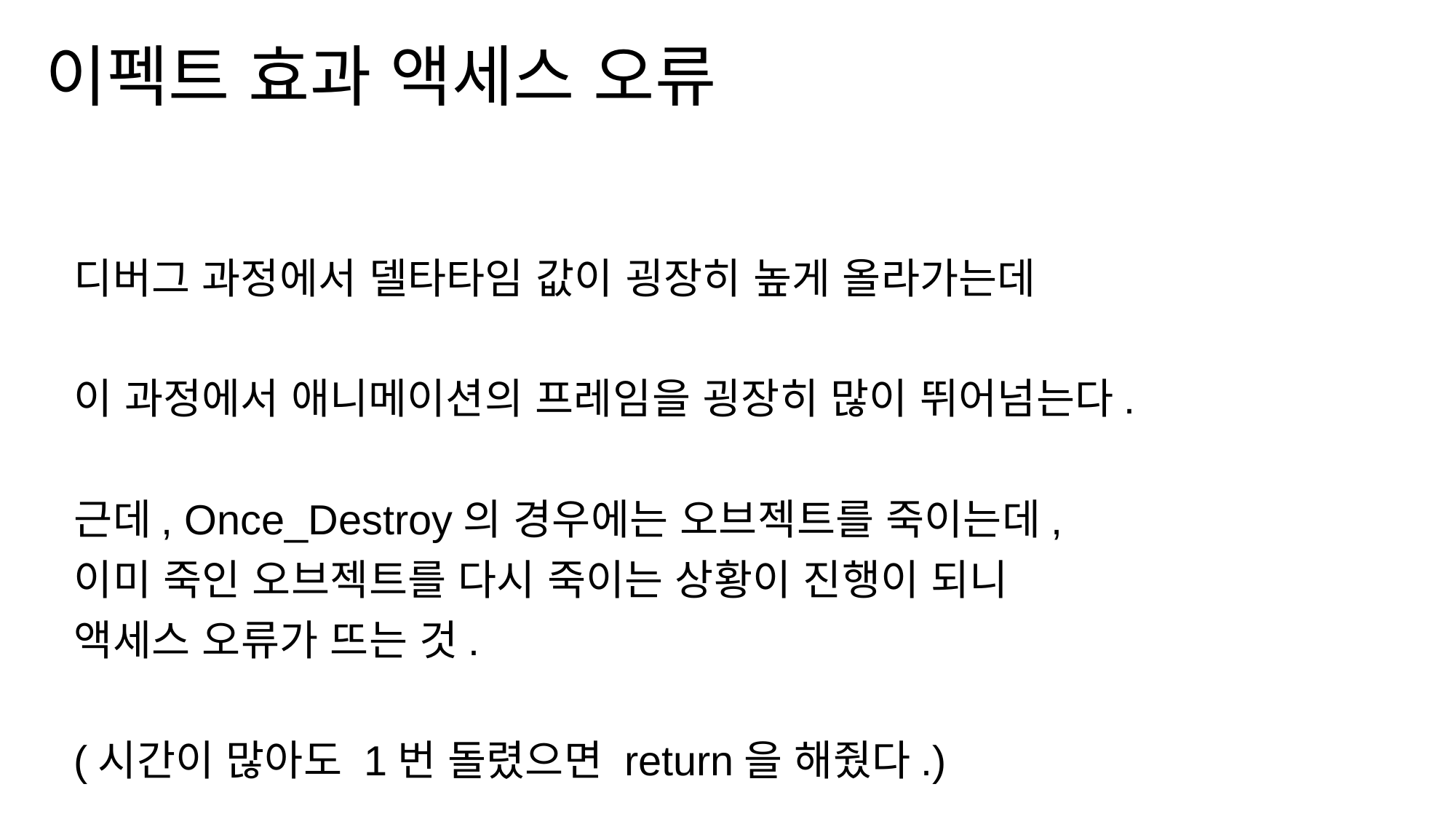

# 이펙트 효과 액세스 오류

디버그 과정에서 델타타임 값이 굉장히 높게 올라가는데

이 과정에서 애니메이션의 프레임을 굉장히 많이 뛰어넘는다.

근데, Once_Destroy의 경우에는 오브젝트를 죽이는데,
이미 죽인 오브젝트를 다시 죽이는 상황이 진행이 되니
액세스 오류가 뜨는 것.

(시간이 많아도 1번 돌렸으면 return을 해줬다.)